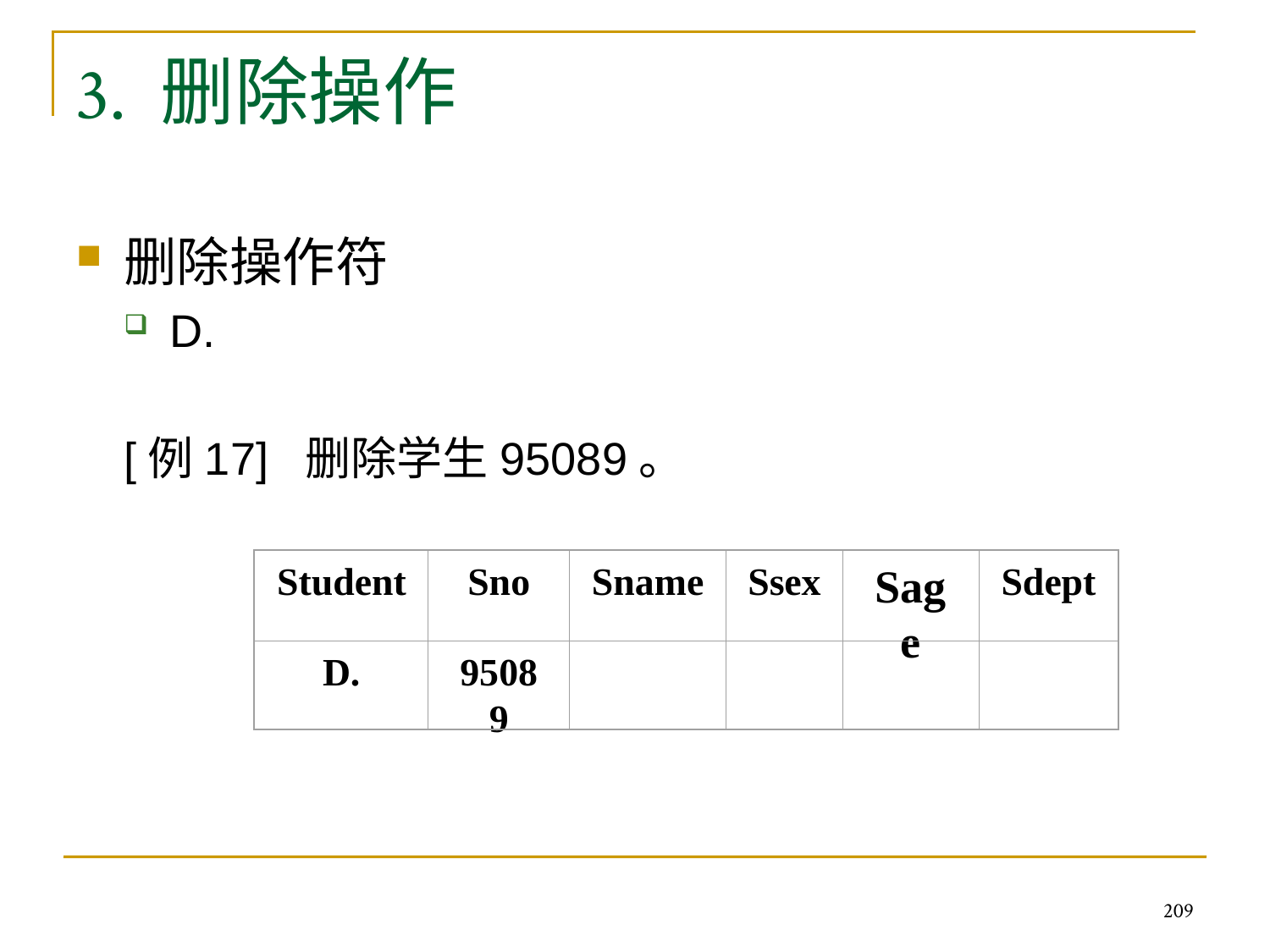

# 3. 删除操作
删除操作符
D.

[例17]  删除学生95089。

Student

Sno

Sname

Ssex

Sage

Sdept

D.

95089

209